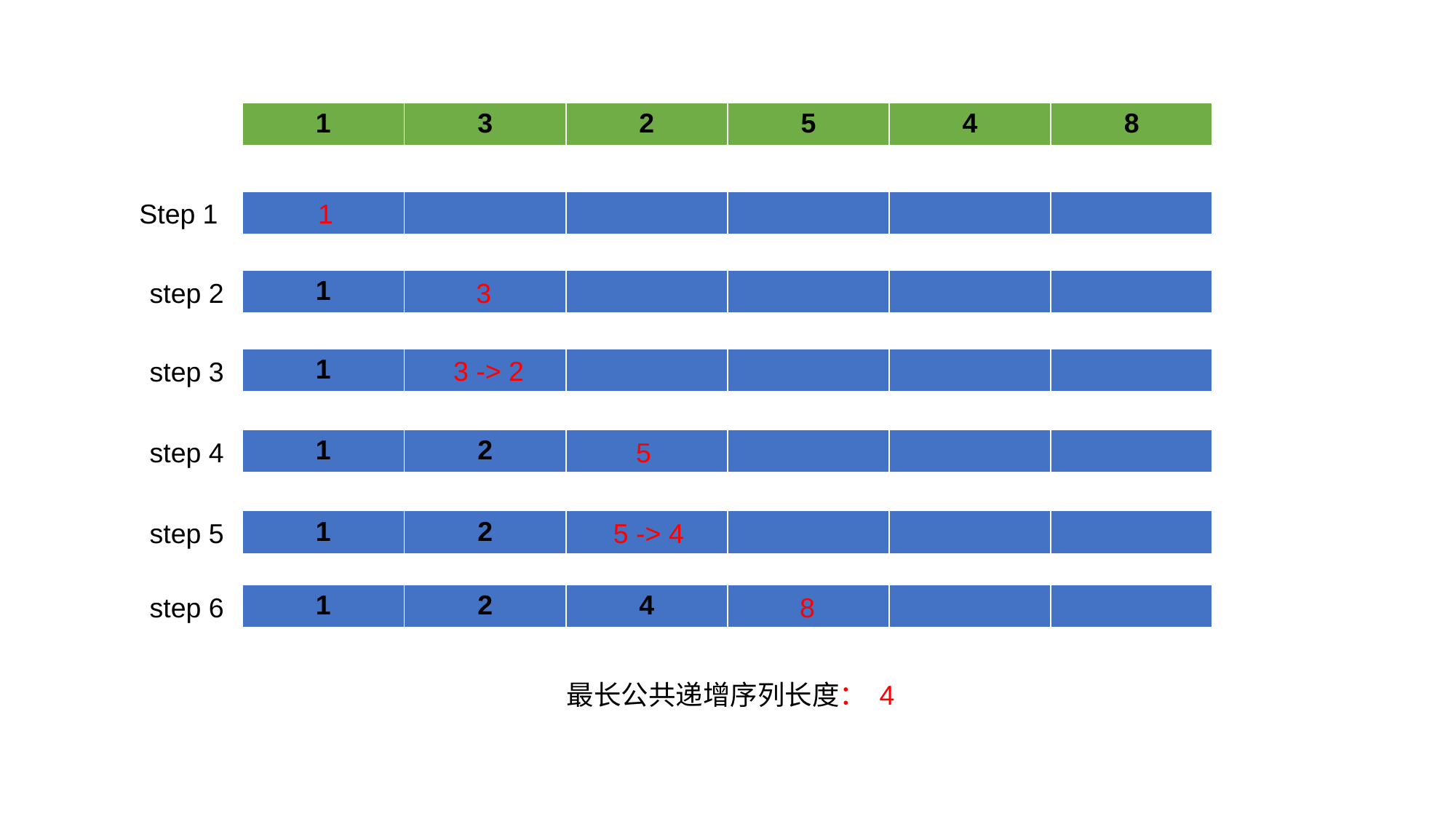

| 1 | 3 | 2 | 5 | 4 | 8 |
| --- | --- | --- | --- | --- | --- |
|  |  |  |  |  |  |
| --- | --- | --- | --- | --- | --- |
1
Step 1
| 1 |  |  |  |  |  |
| --- | --- | --- | --- | --- | --- |
 step 2
3
3 -> 2
| 1 |  |  |  |  |  |
| --- | --- | --- | --- | --- | --- |
 step 3
| 1 | 2 |  |  |  |  |
| --- | --- | --- | --- | --- | --- |
 step 4
5
| 1 | 2 |  |  |  |  |
| --- | --- | --- | --- | --- | --- |
 step 5
5 -> 4
| 1 | 2 | 4 |  |  |  |
| --- | --- | --- | --- | --- | --- |
8
 step 6
最长公共递增序列长度： 4